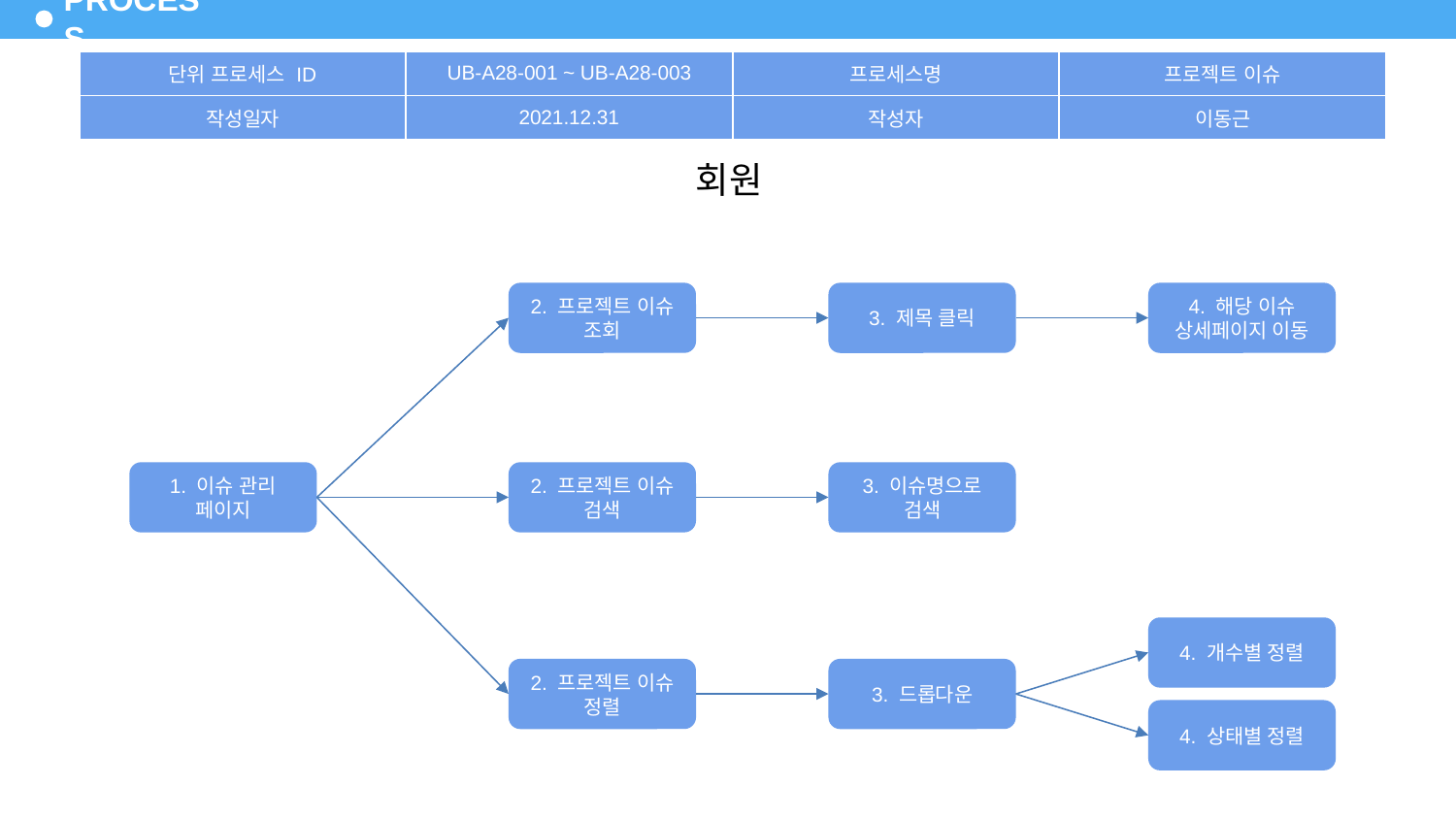

# PROCESS
| 단위 프로세스 ID | UB-A28-001 ~ UB-A28-003 | 프로세스명 | 프로젝트 이슈 |
| --- | --- | --- | --- |
| 작성일자 | 2021.12.31 | 작성자 | 이동근 |
회원
2. 프로젝트 이슈 조회
3. 제목 클릭
4. 해당 이슈 상세페이지 이동
1. 이슈 관리 페이지
3. 이슈명으로 검색
2. 프로젝트 이슈 검색
4. 개수별 정렬
3. 드롭다운
2. 프로젝트 이슈 정렬
4. 상태별 정렬